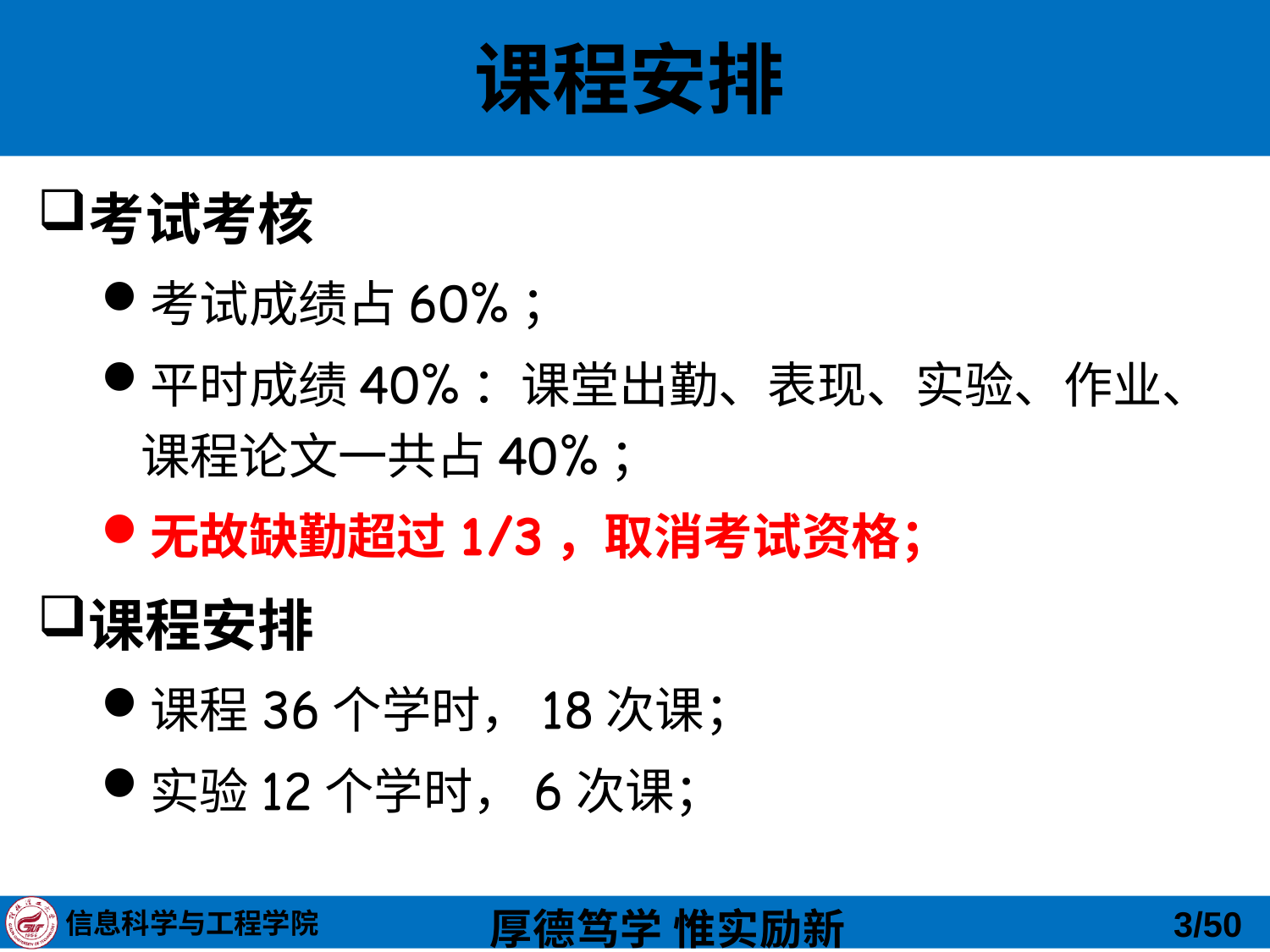

# 课程安排
考试考核
考试成绩占60%；
平时成绩40%：课堂出勤、表现、实验、作业、课程论文一共占40%；
无故缺勤超过1/3，取消考试资格；
课程安排
课程36个学时，18次课；
实验12个学时，6次课；
3/50